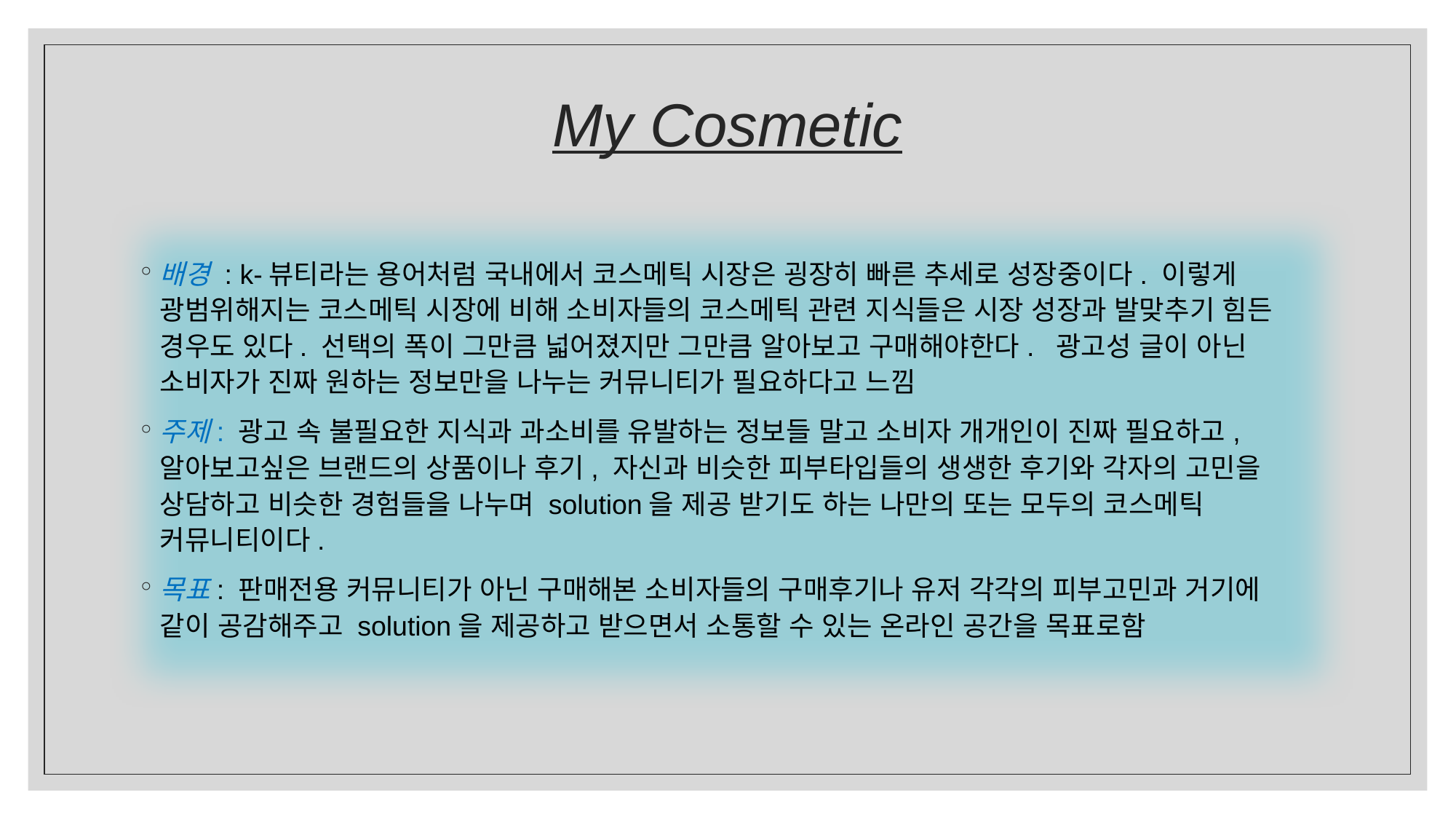

# My Cosmetic

배경 : k-뷰티라는 용어처럼 국내에서 코스메틱 시장은 굉장히 빠른 추세로 성장중이다. 이렇게 광범위해지는 코스메틱 시장에 비해 소비자들의 코스메틱 관련 지식들은 시장 성장과 발맞추기 힘든 경우도 있다. 선택의 폭이 그만큼 넓어졌지만 그만큼 알아보고 구매해야한다.  광고성 글이 아닌 소비자가 진짜 원하는 정보만을 나누는 커뮤니티가 필요하다고 느낌
주제: 광고 속 불필요한 지식과 과소비를 유발하는 정보들 말고 소비자 개개인이 진짜 필요하고, 알아보고싶은 브랜드의 상품이나 후기, 자신과 비슷한 피부타입들의 생생한 후기와 각자의 고민을 상담하고 비슷한 경험들을 나누며 solution을 제공 받기도 하는 나만의 또는 모두의 코스메틱 커뮤니티이다.
목표: 판매전용 커뮤니티가 아닌 구매해본 소비자들의 구매후기나 유저 각각의 피부고민과 거기에 같이 공감해주고 solution을 제공하고 받으면서 소통할 수 있는 온라인 공간을 목표로함